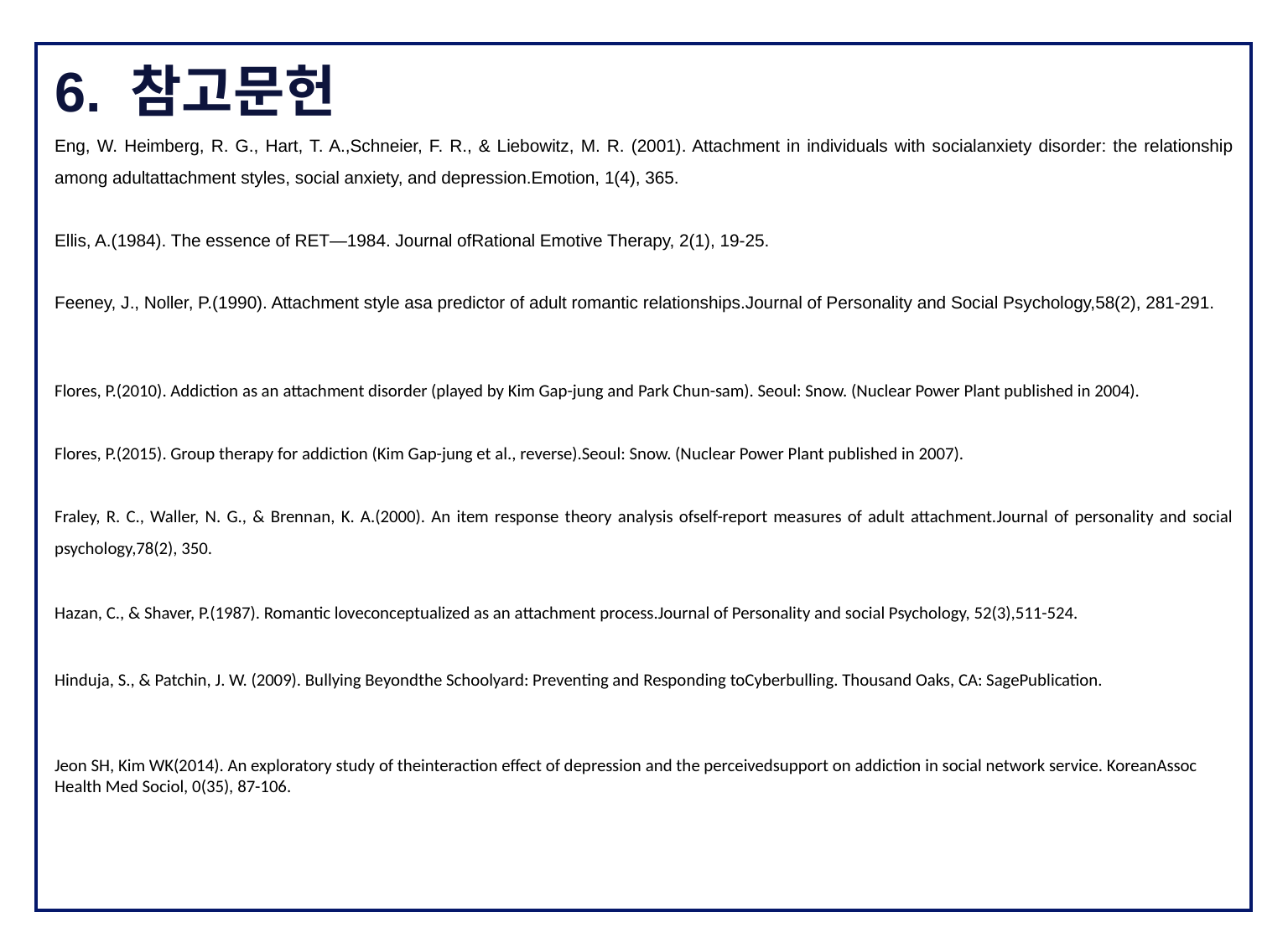

6. 참고문헌
Eng, W. Heimberg, R. G., Hart, T. A.,Schneier, F. R., & Liebowitz, M. R. (2001). Attachment in individuals with socialanxiety disorder: the relationship among adultattachment styles, social anxiety, and depression.Emotion, 1(4), 365.

Ellis, A.(1984). The essence of RET—1984. Journal ofRational Emotive Therapy, 2(1), 19-25.

Feeney, J., Noller, P.(1990). Attachment style asa predictor of adult romantic relationships.Journal of Personality and Social Psychology,58(2), 281-291.

Flores, P.(2010). Addiction as an attachment disorder (played by Kim Gap-jung and Park Chun-sam). Seoul: Snow. (Nuclear Power Plant published in 2004).

Flores, P.(2015). Group therapy for addiction (Kim Gap-jung et al., reverse).Seoul: Snow. (Nuclear Power Plant published in 2007).

Fraley, R. C., Waller, N. G., & Brennan, K. A.(2000). An item response theory analysis ofself-report measures of adult attachment.Journal of personality and social psychology,78(2), 350.

Hazan, C., & Shaver, P.(1987). Romantic loveconceptualized as an attachment process.Journal of Personality and social Psychology, 52(3),511-524.

Hinduja, S., & Patchin, J. W. (2009). Bullying Beyondthe Schoolyard: Preventing and Responding toCyberbulling. Thousand Oaks, CA: SagePublication.

Jeon SH, Kim WK(2014). An exploratory study of theinteraction effect of depression and the perceivedsupport on addiction in social network service. KoreanAssoc Health Med Sociol, 0(35), 87-106.